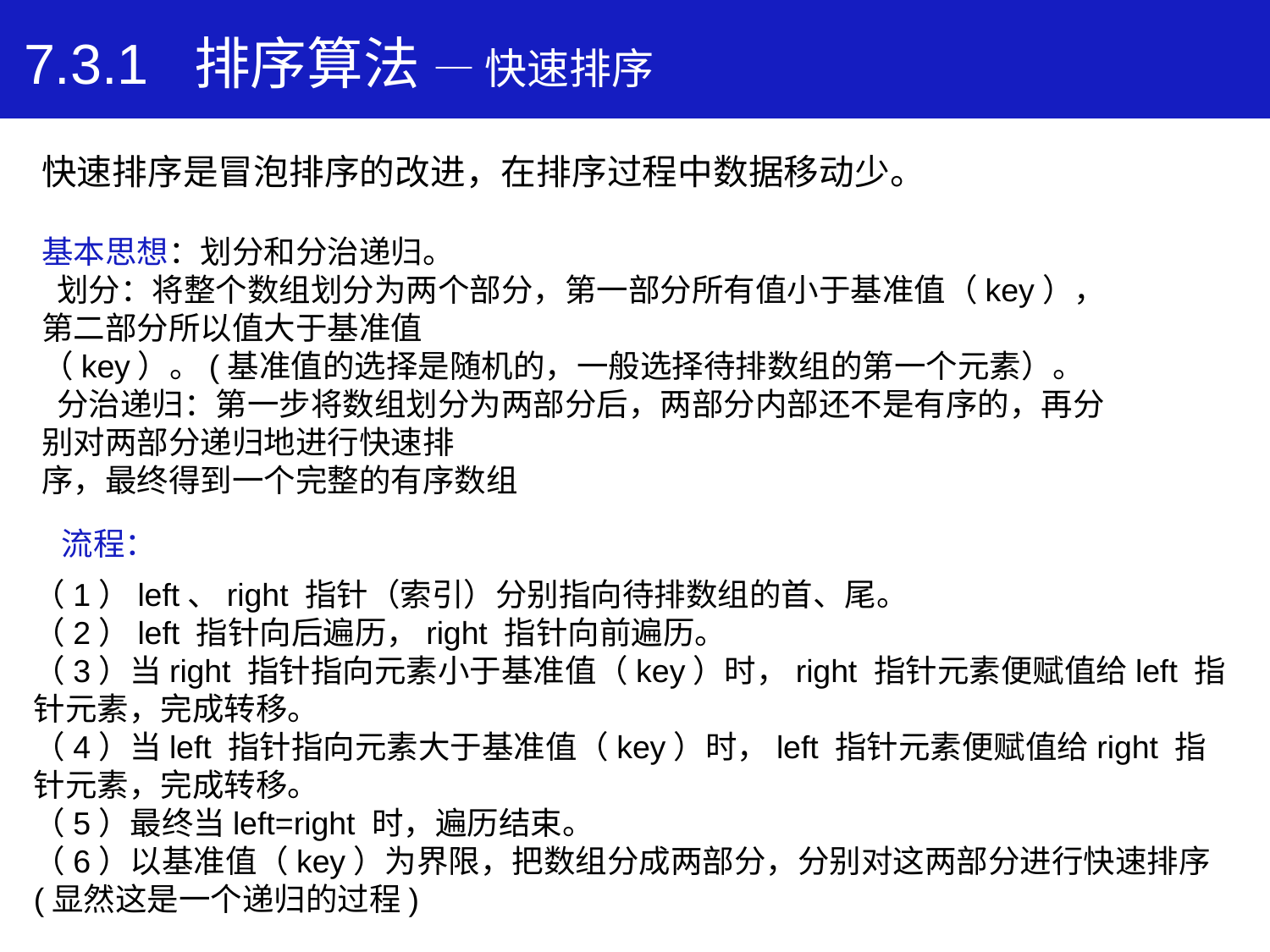

7.3.1  排序算法 — 快速排序
快速排序是冒泡排序的改进，在排序过程中数据移动少。
基本思想：划分和分治递归。
1 划分：将整个数组划分为两个部分，第一部分所有值小于基准值（key），第二部分所以值大于基准值
（key）。(基准值的选择是随机的，一般选择待排数组的第一个元素）。
2 分治递归：第一步将数组划分为两部分后，两部分内部还不是有序的，再分别对两部分递归地进行快速排
序，最终得到一个完整的有序数组
流程：
（1）left、right 指针（索引）分别指向待排数组的首、尾。
（2）left 指针向后遍历，right 指针向前遍历。
（3）当right 指针指向元素小于基准值（key）时，right 指针元素便赋值给left 指针元素，完成转移。
（4）当left 指针指向元素大于基准值（key）时，left 指针元素便赋值给right 指针元素，完成转移。
（5）最终当left=right 时，遍历结束。
（6）以基准值（key）为界限，把数组分成两部分，分别对这两部分进行快速排序(显然这是一个递归的过程)
41